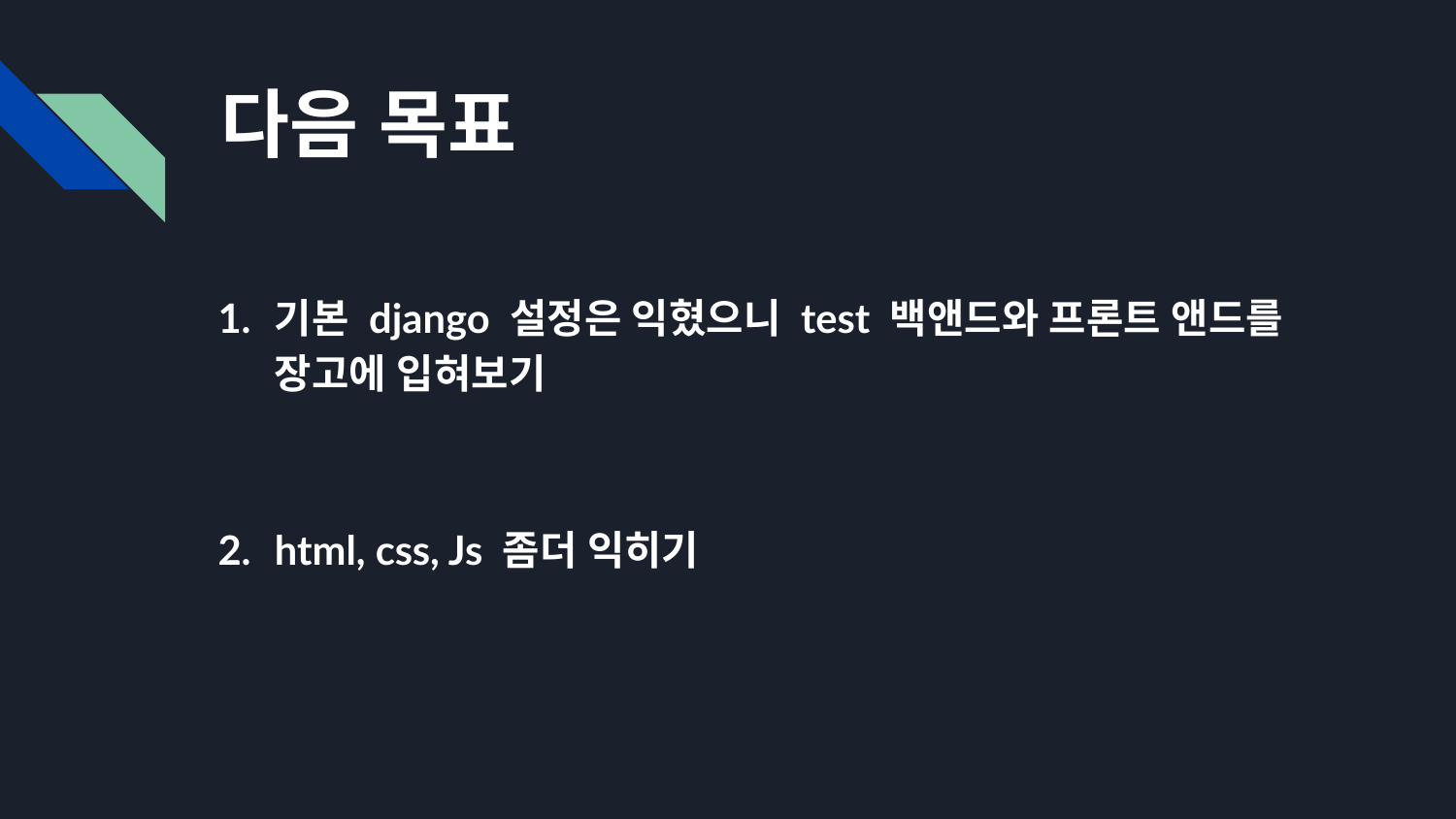

# 다음 목표
기본 django 설정은 익혔으니 test 백앤드와 프론트 앤드를 장고에 입혀보기

html, css, Js 좀더 익히기